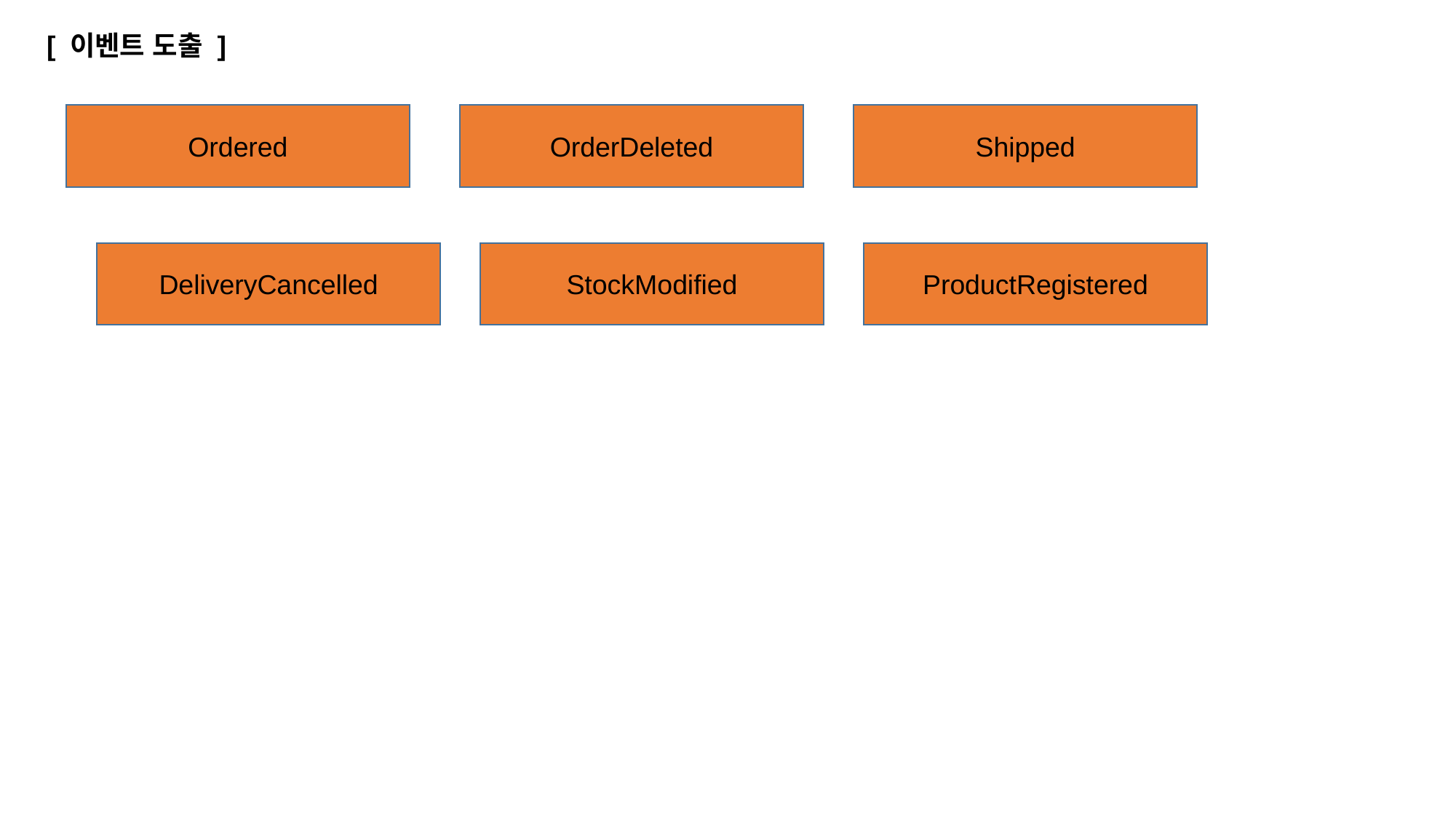

[ 이벤트 도출 ]
Ordered
OrderDeleted
Shipped
DeliveryCancelled
StockModified
ProductRegistered